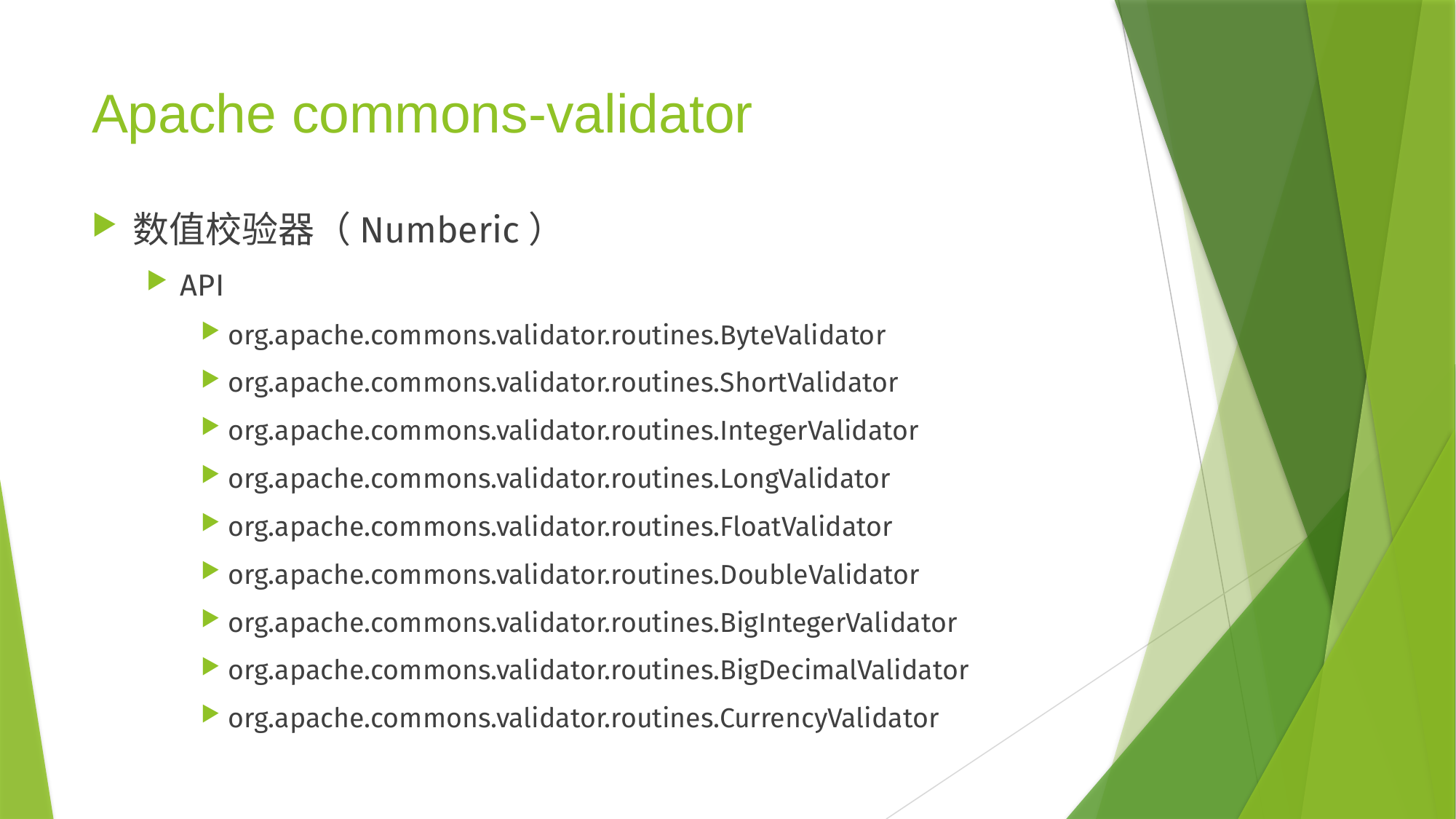

# Apache commons-validator
数值校验器（Numberic）
API
org.apache.commons.validator.routines.ByteValidator
org.apache.commons.validator.routines.ShortValidator
org.apache.commons.validator.routines.IntegerValidator
org.apache.commons.validator.routines.LongValidator
org.apache.commons.validator.routines.FloatValidator
org.apache.commons.validator.routines.DoubleValidator
org.apache.commons.validator.routines.BigIntegerValidator
org.apache.commons.validator.routines.BigDecimalValidator
org.apache.commons.validator.routines.CurrencyValidator